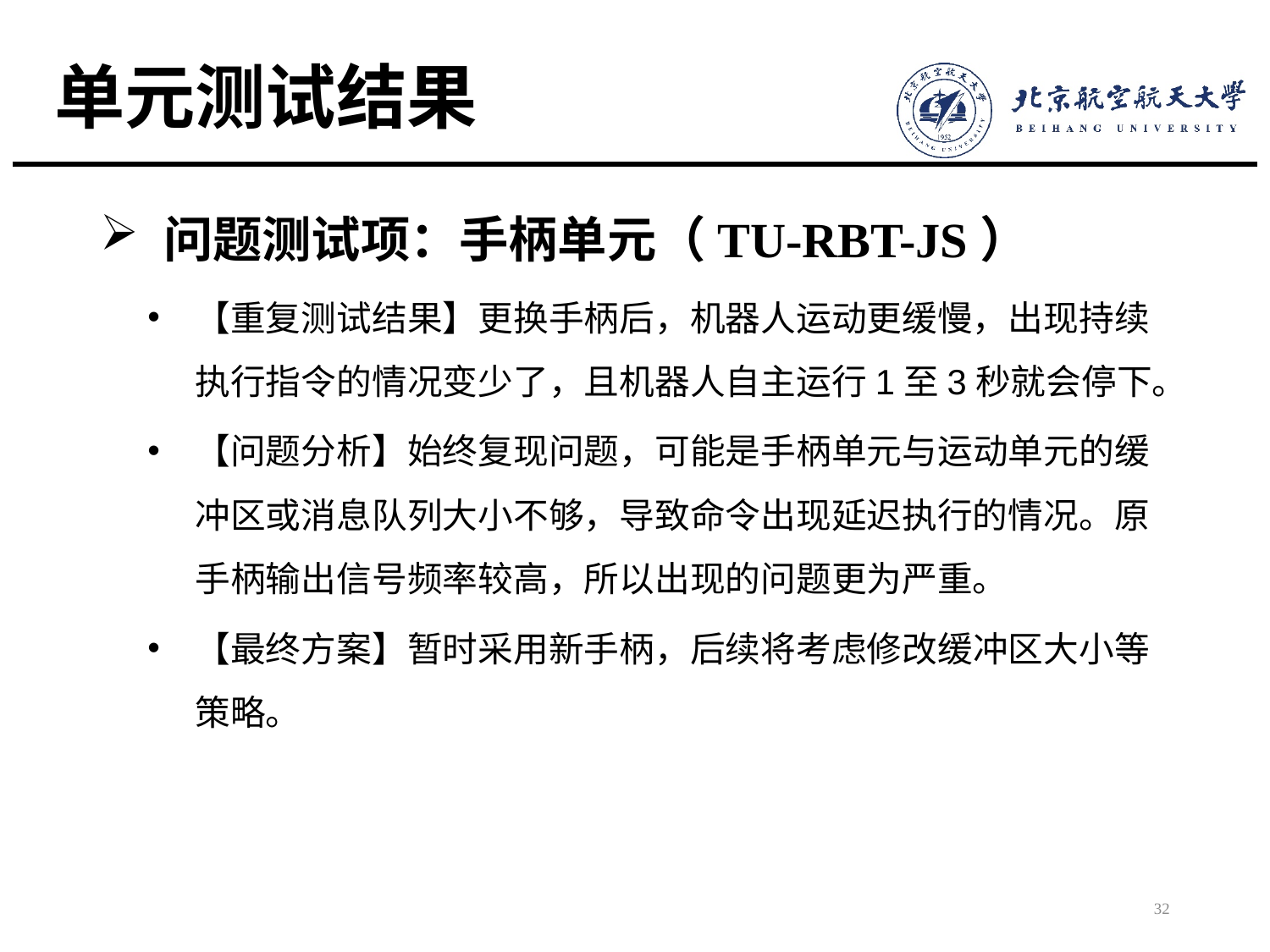

# 单元测试结果
问题测试项：手柄单元（TU-RBT-JS）
【重复测试结果】更换手柄后，机器人运动更缓慢，出现持续执行指令的情况变少了，且机器人自主运行1至3秒就会停下。
【问题分析】始终复现问题，可能是手柄单元与运动单元的缓冲区或消息队列大小不够，导致命令出现延迟执行的情况。原手柄输出信号频率较高，所以出现的问题更为严重。
【最终方案】暂时采用新手柄，后续将考虑修改缓冲区大小等策略。
32